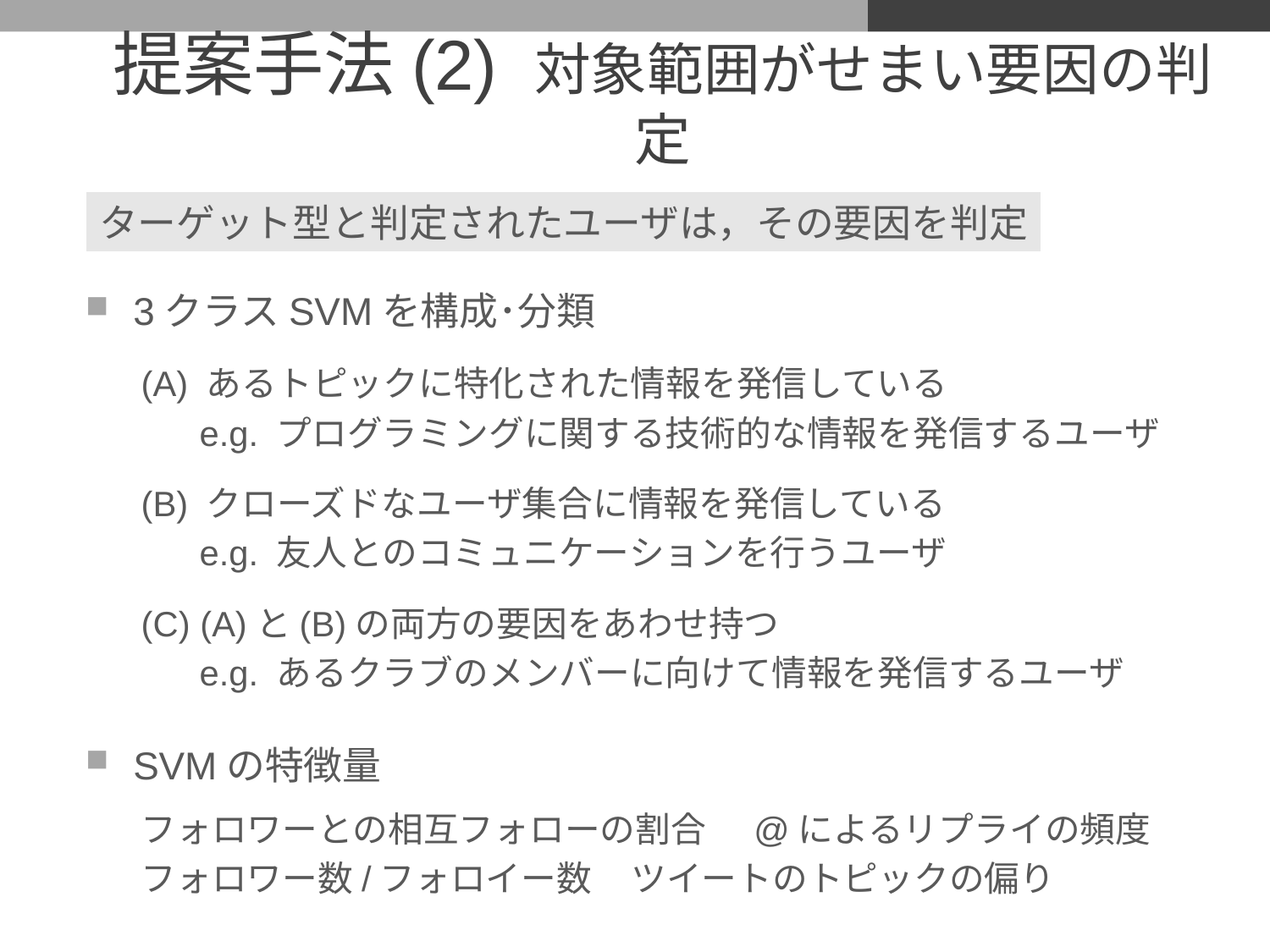

提案手法(2) 対象範囲がせまい要因の判定

3クラスSVMを構成･分類
(A) あるトピックに特化された情報を発信している
      e.g. プログラミングに関する技術的な情報を発信するユーザ
(B) クローズドなユーザ集合に情報を発信している
      e.g. 友人とのコミュニケーションを行うユーザ
(C) (A)と(B)の両方の要因をあわせ持つ
      e.g. あるクラブのメンバーに向けて情報を発信するユーザ

SVMの特徴量
フォロワーとの相互フォローの割合     @によるリプライの頻度
フォロワー数/フォロイー数     ツイートのトピックの偏り
ターゲット型と判定されたユーザは，その要因を判定